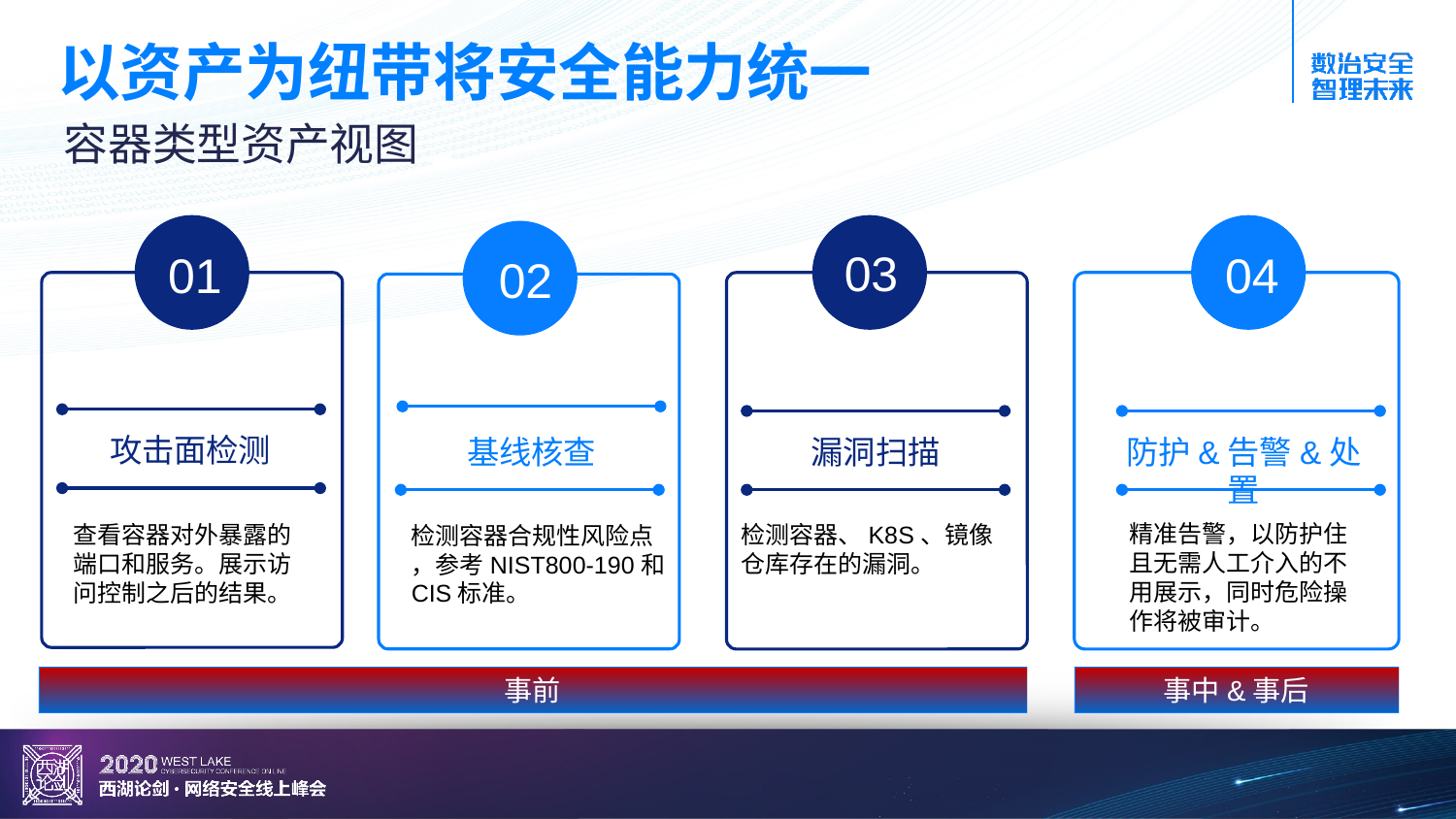

以资产为纽带将安全能力统一
容器类型资产视图

03
01
04
02

攻击面检测
漏洞扫描
防护&告警&处置
基线核查
精准告警，以防护住
且无需人工介入的不用展示，同时危险操作将被审计。
查看容器对外暴露的
端口和服务。展示访
问控制之后的结果。
检测容器、K8S、镜像
仓库存在的漏洞。
检测容器合规性风险点
，参考NIST800-190和
CIS标准。
事前
事中&事后